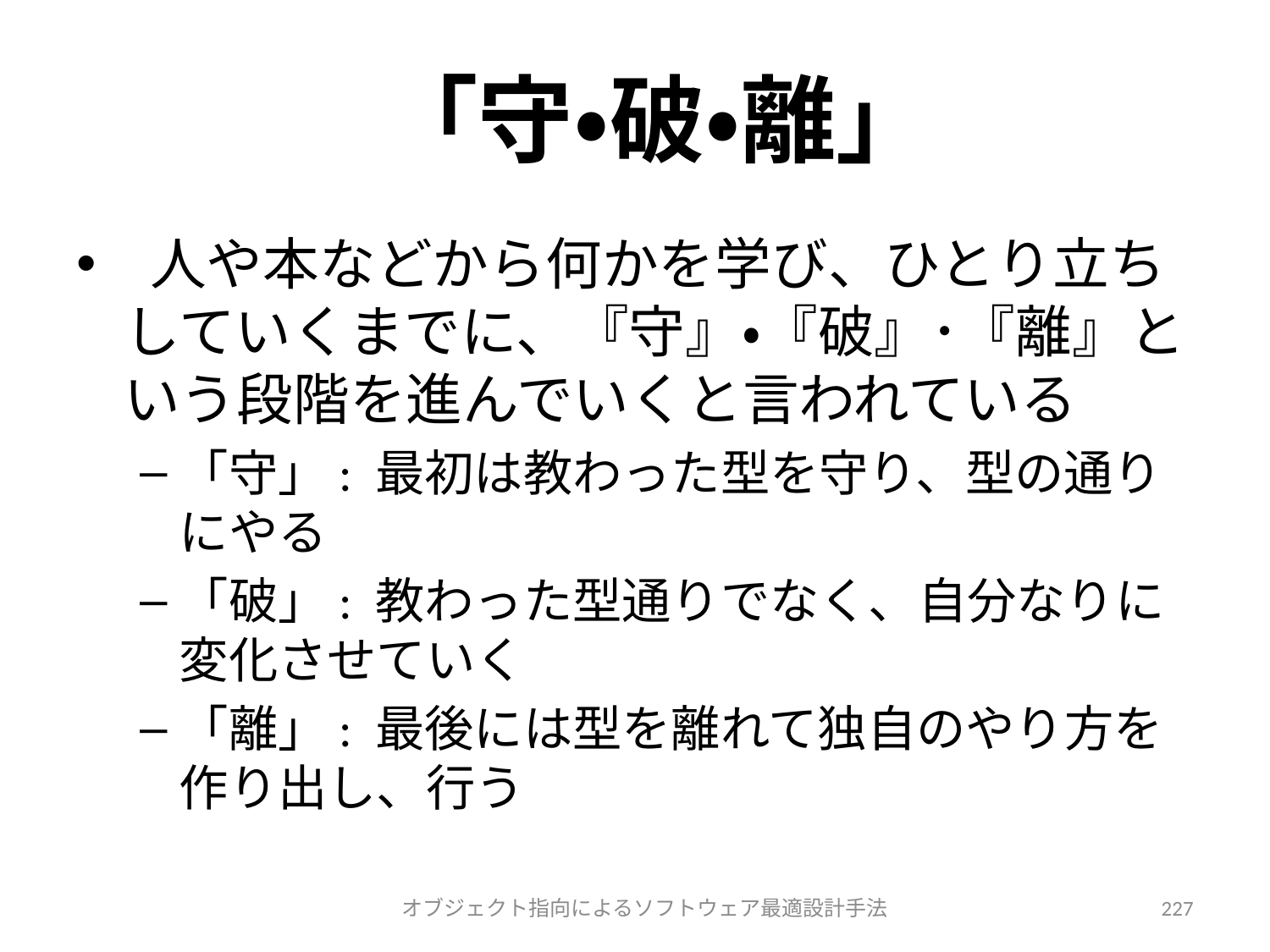

# 「守・破・離」
 人や本などから何かを学び、ひとり立ちしていくまでに、『守』・『破』･『離』という段階を進んでいくと言われている
「守」: 最初は教わった型を守り、型の通りにやる
「破」: 教わった型通りでなく、自分なりに変化させていく
「離」: 最後には型を離れて独自のやり方を作り出し、行う
オブジェクト指向によるソフトウェア最適設計手法
227